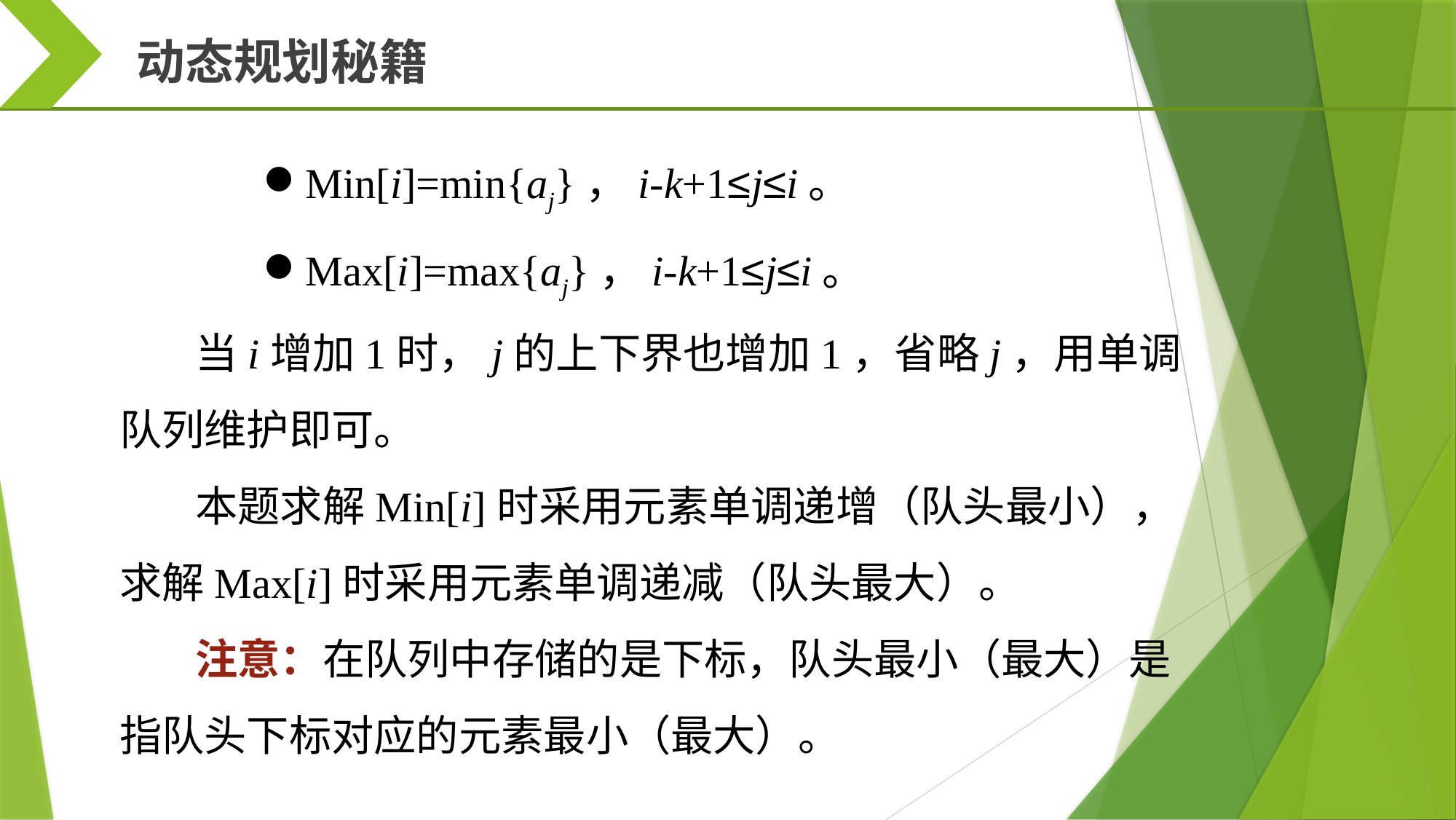

动态规划秘籍
Min[i]=min{aj}，i-k+1≤j≤i。
Max[i]=max{aj}，i-k+1≤j≤i。
当i增加1时，j的上下界也增加1，省略j，用单调队列维护即可。
本题求解Min[i]时采用元素单调递增（队头最小），求解Max[i]时采用元素单调递减（队头最大）。
注意：在队列中存储的是下标，队头最小（最大）是指队头下标对应的元素最小（最大）。